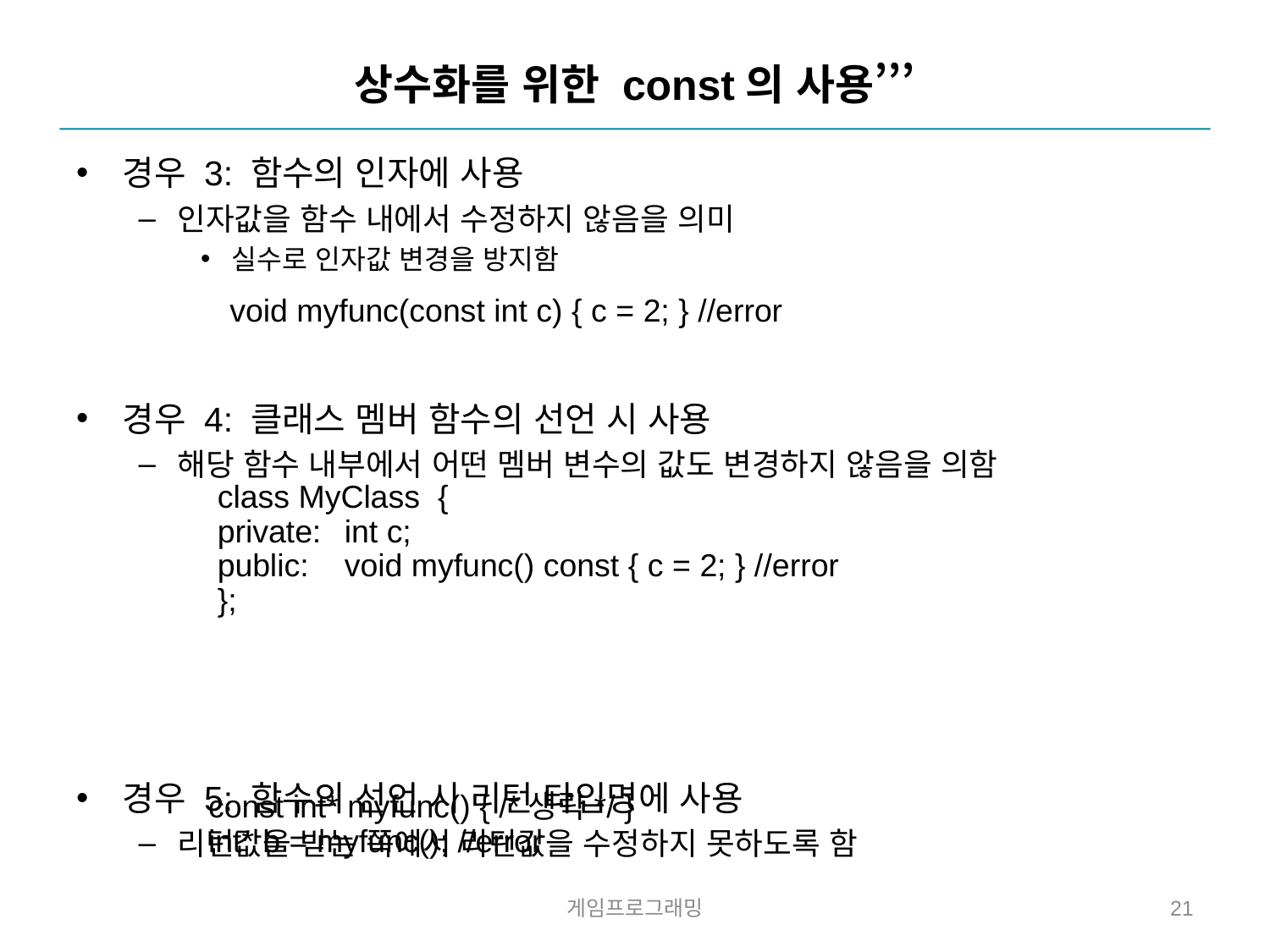

# 상수화를 위한 const의 사용’’’
경우 3: 함수의 인자에 사용
인자값을 함수 내에서 수정하지 않음을 의미
실수로 인자값 변경을 방지함

경우 4: 클래스 멤버 함수의 선언 시 사용
해당 함수 내부에서 어떤 멤버 변수의 값도 변경하지 않음을 의함

경우 5: 함수의 선언 시 리턴 타입명에 사용
리턴값을 받는 쪽에서 리턴값을 수정하지 못하도록 함
void myfunc(const int c) { c = 2; } //error
class MyClass  {
private:	int c;
public:	void myfunc() const { c = 2; } //error
};
const int* myfunc() { /*생략*/ }
int* b = myfunc(); //error
게임프로그래밍
21